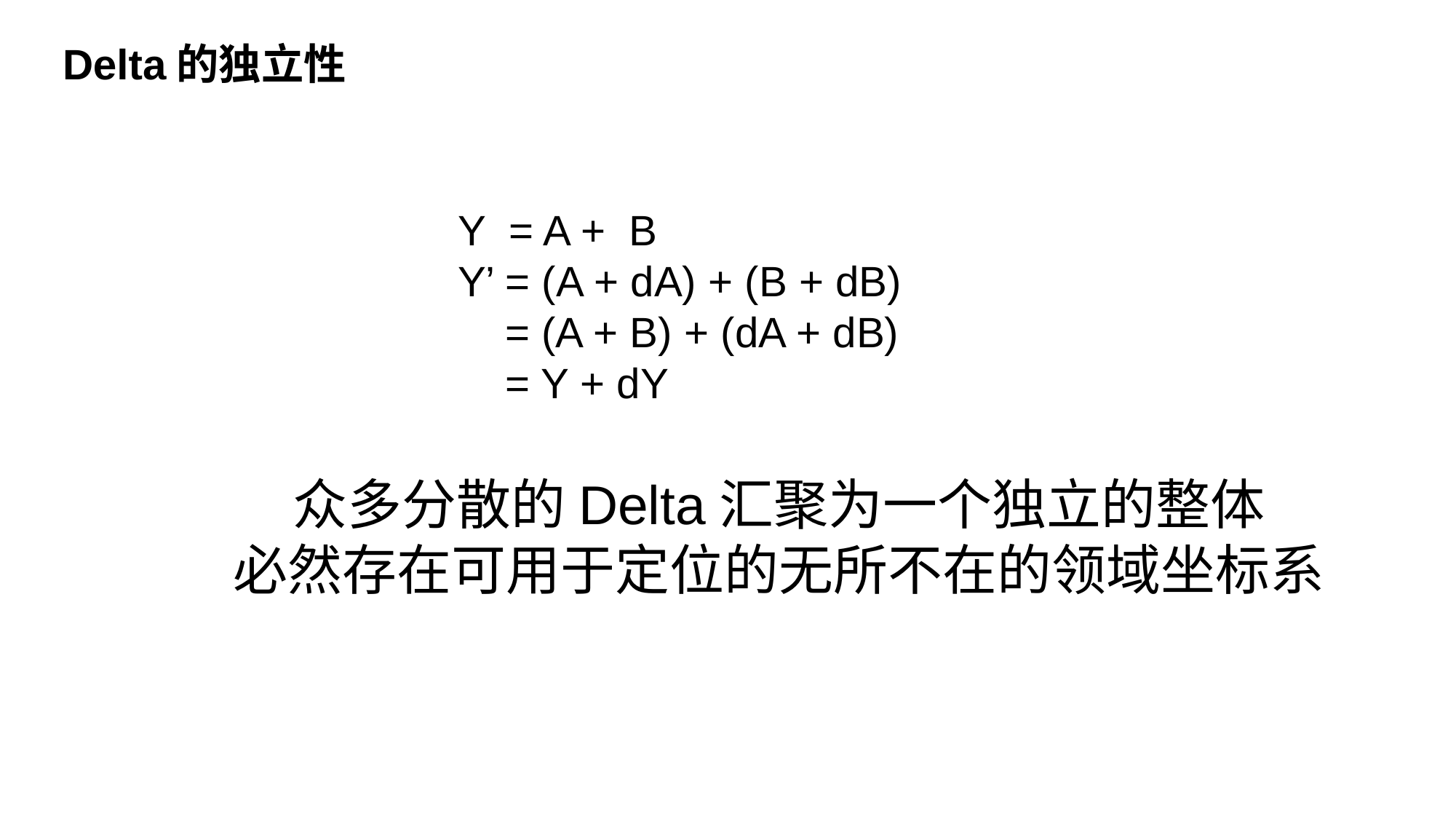

Delta的独立性
Y  = A +  B
Y’ = (A + dA) + (B + dB)
    = (A + B) + (dA + dB)
    = Y + dY
众多分散的Delta汇聚为一个独立的整体
必然存在可用于定位的无所不在的领域坐标系